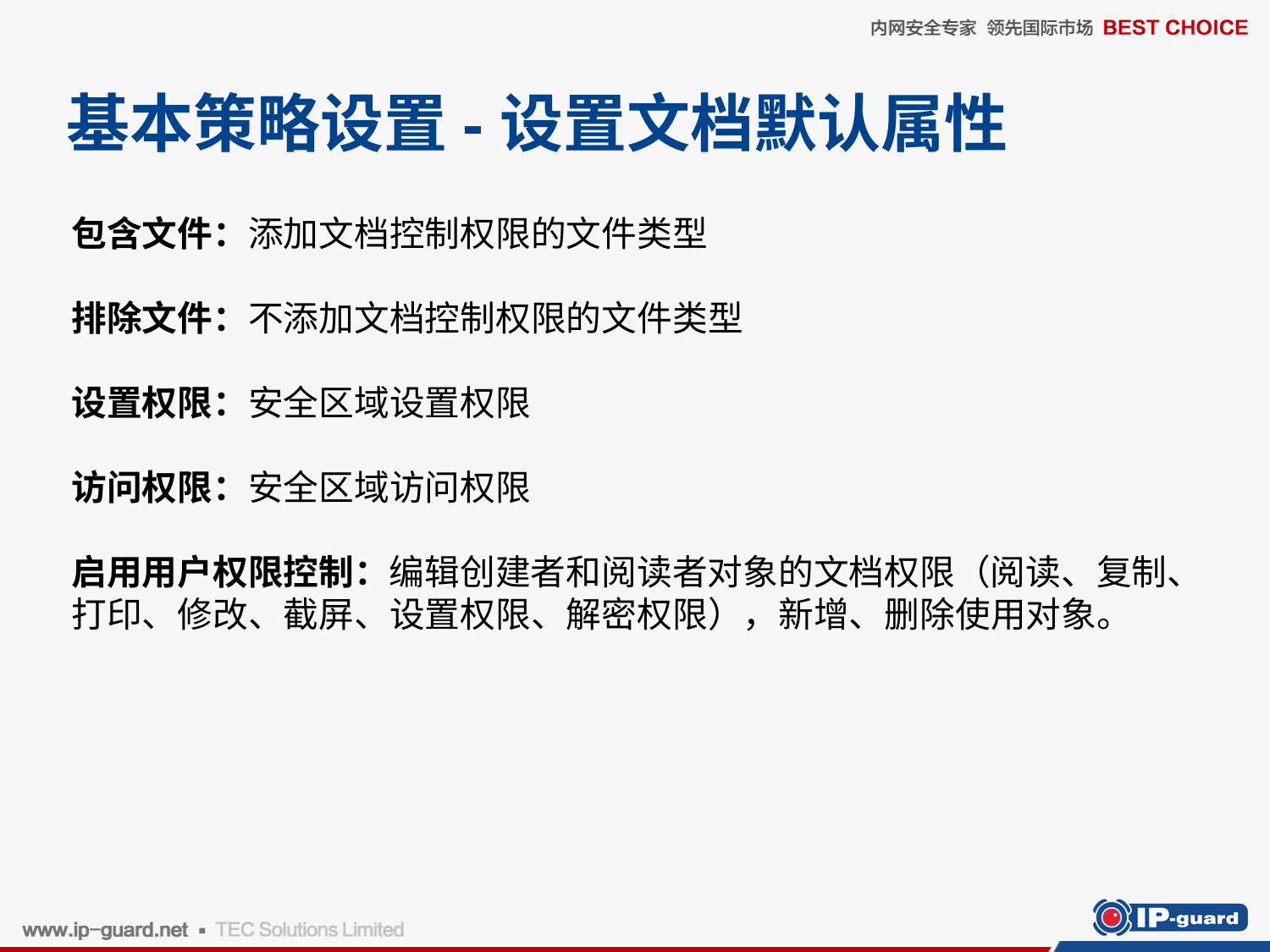

# 基本策略设置-设置文档默认属性
包含文件：添加文档控制权限的文件类型

排除文件：不添加文档控制权限的文件类型

设置权限：安全区域设置权限

访问权限：安全区域访问权限

启用用户权限控制：编辑创建者和阅读者对象的文档权限（阅读、复制、打印、修改、截屏、设置权限、解密权限），新增、删除使用对象。